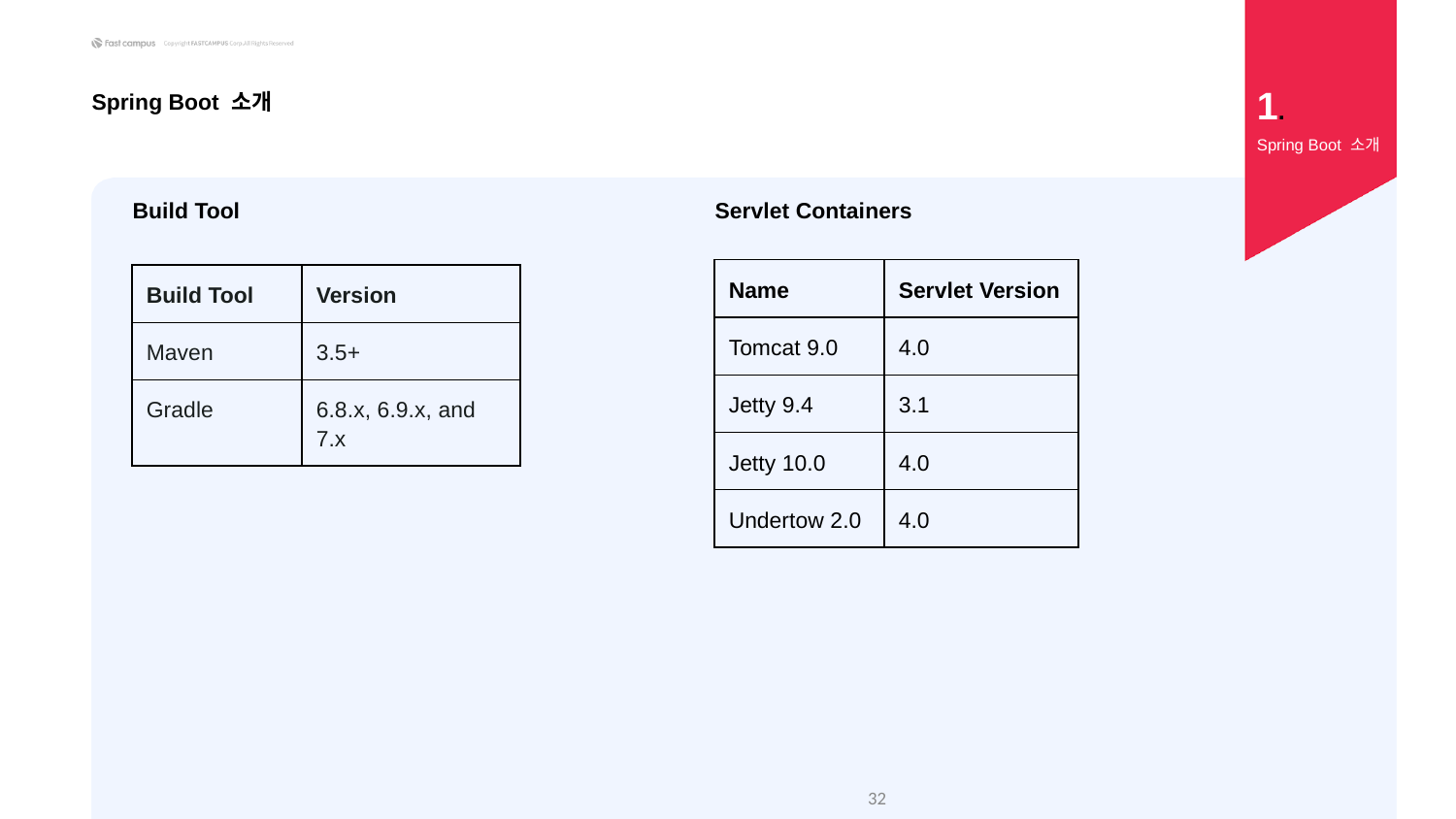

1.
Spring Boot 소개
Spring Boot 소개
Build Tool
Servlet Containers
| Name | Servlet Version |
| --- | --- |
| Tomcat 9.0 | 4.0 |
| Jetty 9.4 | 3.1 |
| Jetty 10.0 | 4.0 |
| Undertow 2.0 | 4.0 |
| Build Tool | Version |
| --- | --- |
| Maven | 3.5+ |
| Gradle | 6.8.x, 6.9.x, and 7.x |
32